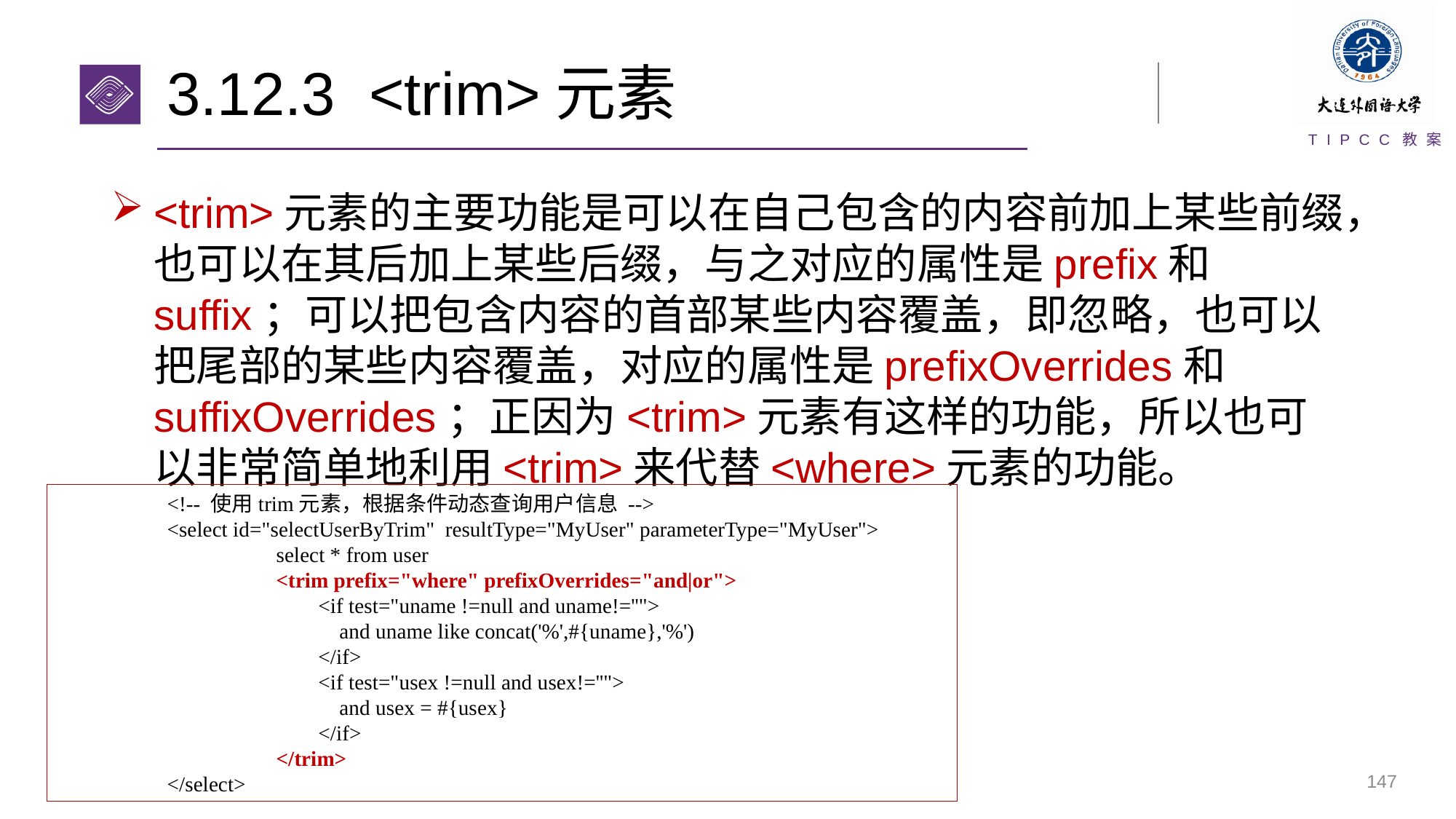

# 3.12.3  <trim>元素
<trim>元素的主要功能是可以在自己包含的内容前加上某些前缀，也可以在其后加上某些后缀，与之对应的属性是prefix和suffix；可以把包含内容的首部某些内容覆盖，即忽略，也可以把尾部的某些内容覆盖，对应的属性是prefixOverrides和suffixOverrides；正因为<trim>元素有这样的功能，所以也可以非常简单地利用<trim>来代替<where>元素的功能。
	<!-- 使用trim元素，根据条件动态查询用户信息 -->
	<select id="selectUserByTrim"  resultType="MyUser" parameterType="MyUser">
		select * from user
		<trim prefix="where" prefixOverrides="and|or">
	        <if test="uname !=null and uname!=''">
	            and uname like concat('%',#{uname},'%')
	        </if>
	        <if test="usex !=null and usex!=''">
	            and usex = #{usex}
	        </if>
    		</trim>
	</select>
147